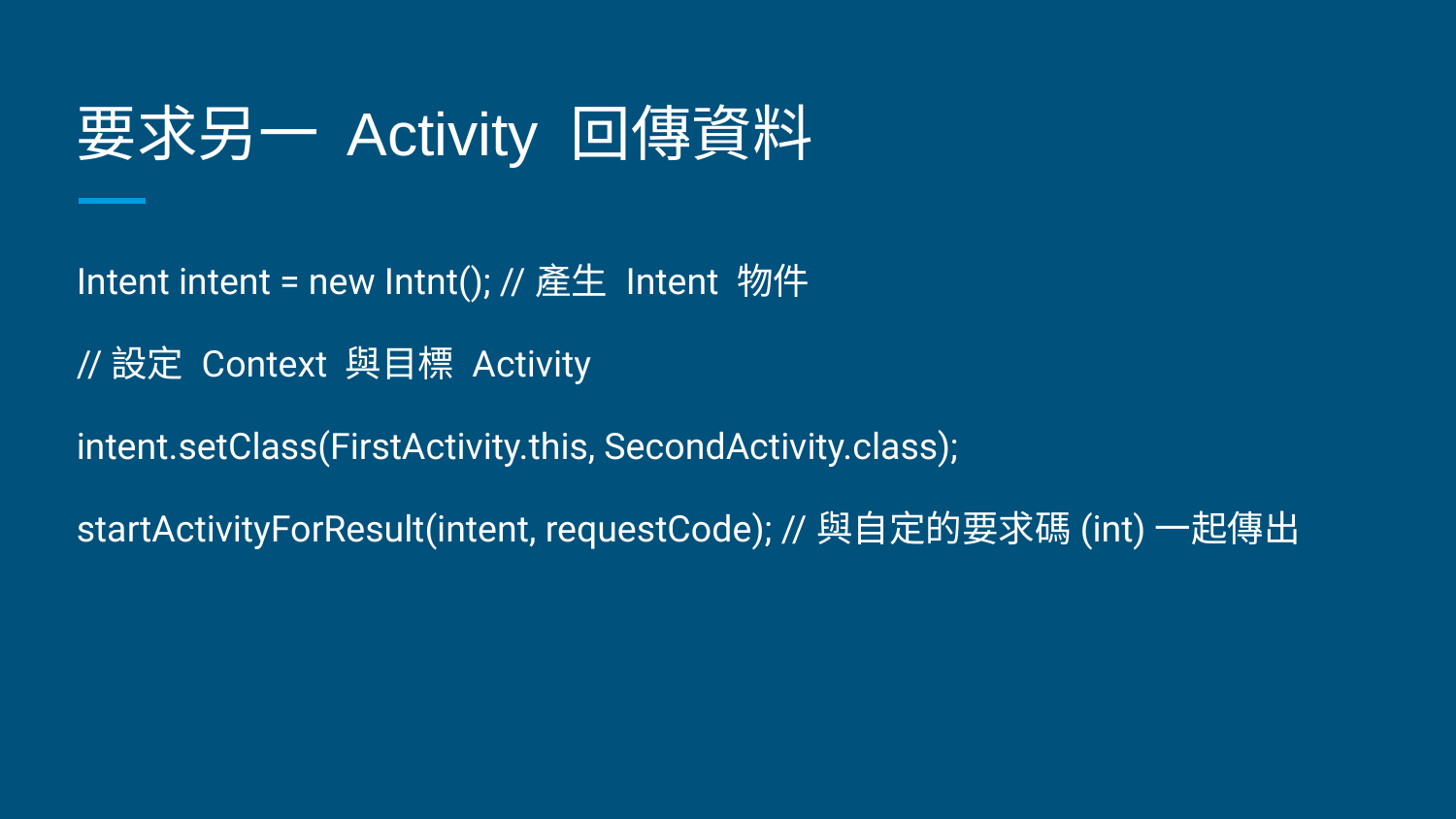

# 要求另一 Activity 回傳資料
Intent intent = new Intnt(); //產生 Intent 物件
//設定 Context 與目標 Activity
intent.setClass(FirstActivity.this, SecondActivity.class);
startActivityForResult(intent, requestCode); //與自定的要求碼(int)一起傳出